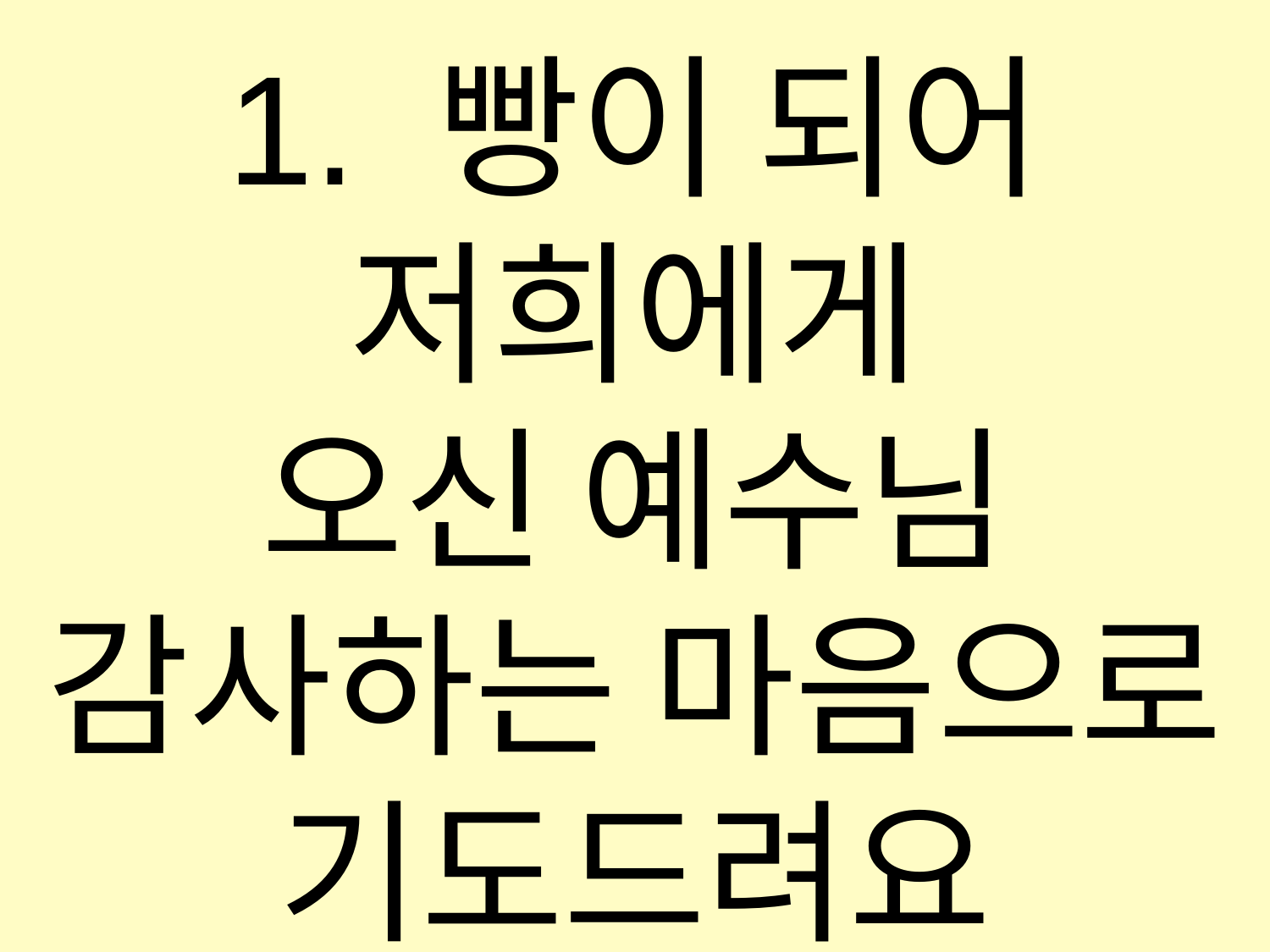

1. 빵이 되어 저희에게
오신 예수님
감사하는 마음으로
기도드려요